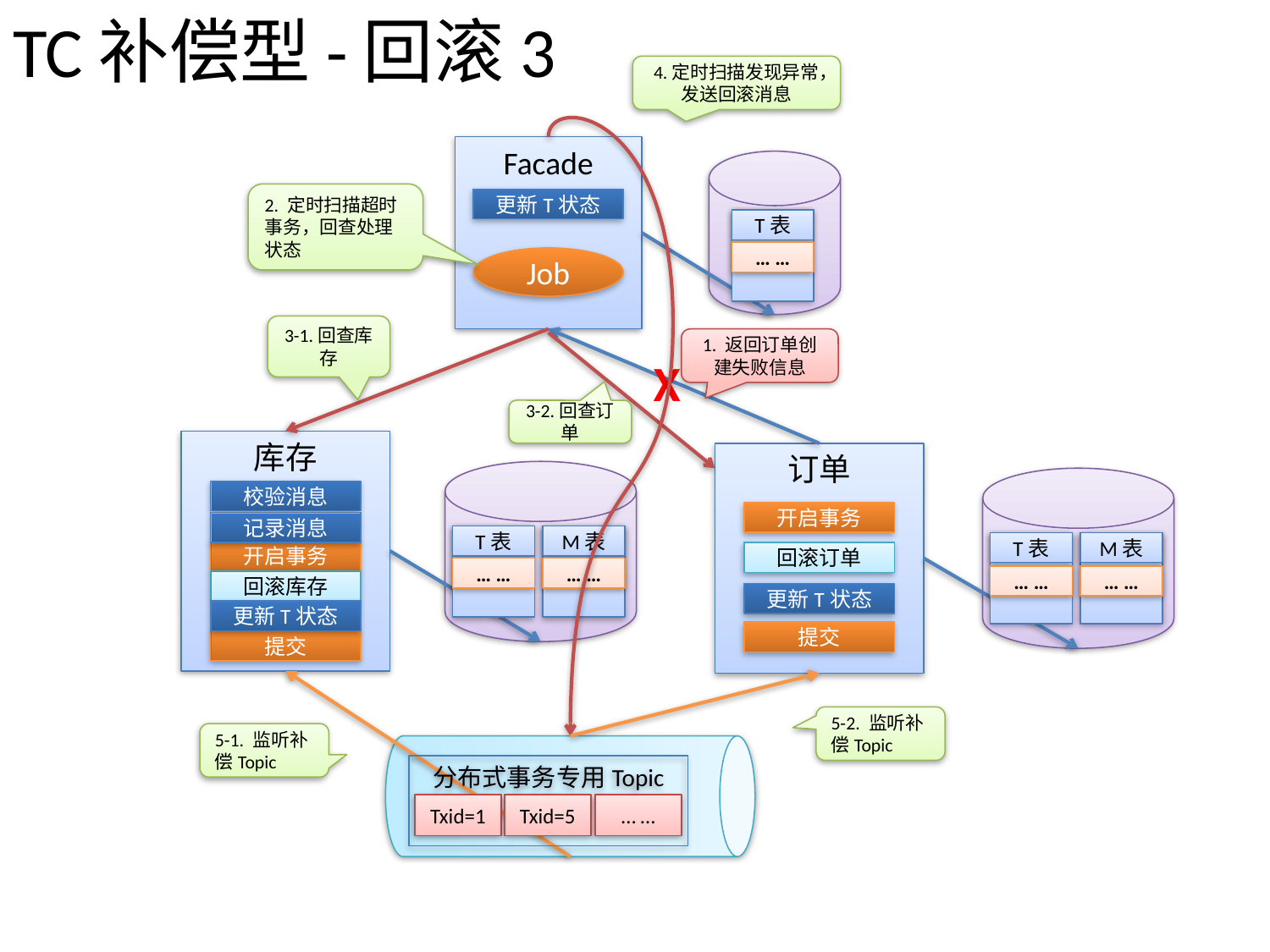

TC补偿型-回滚3
4.定时扫描发现异常，发送回滚消息
Facade

2. 定时扫描超时事务，回查处理状态
更新T状态
T表

… …
Job
3-1.回查库存
1. 返回订单创建失败信息
X
3-2.回查订单
库存
订单

校验消息
开启事务
记录消息
T表
M表

T表
M表

开启事务
回滚订单
… …
… …
… …
… …
回滚库存
更新T状态
更新T状态

提交
提交
5-2. 监听补偿Topic
5-1. 监听补偿Topic
分布式事务专用Topic
Txid=1
Txid=5
… …